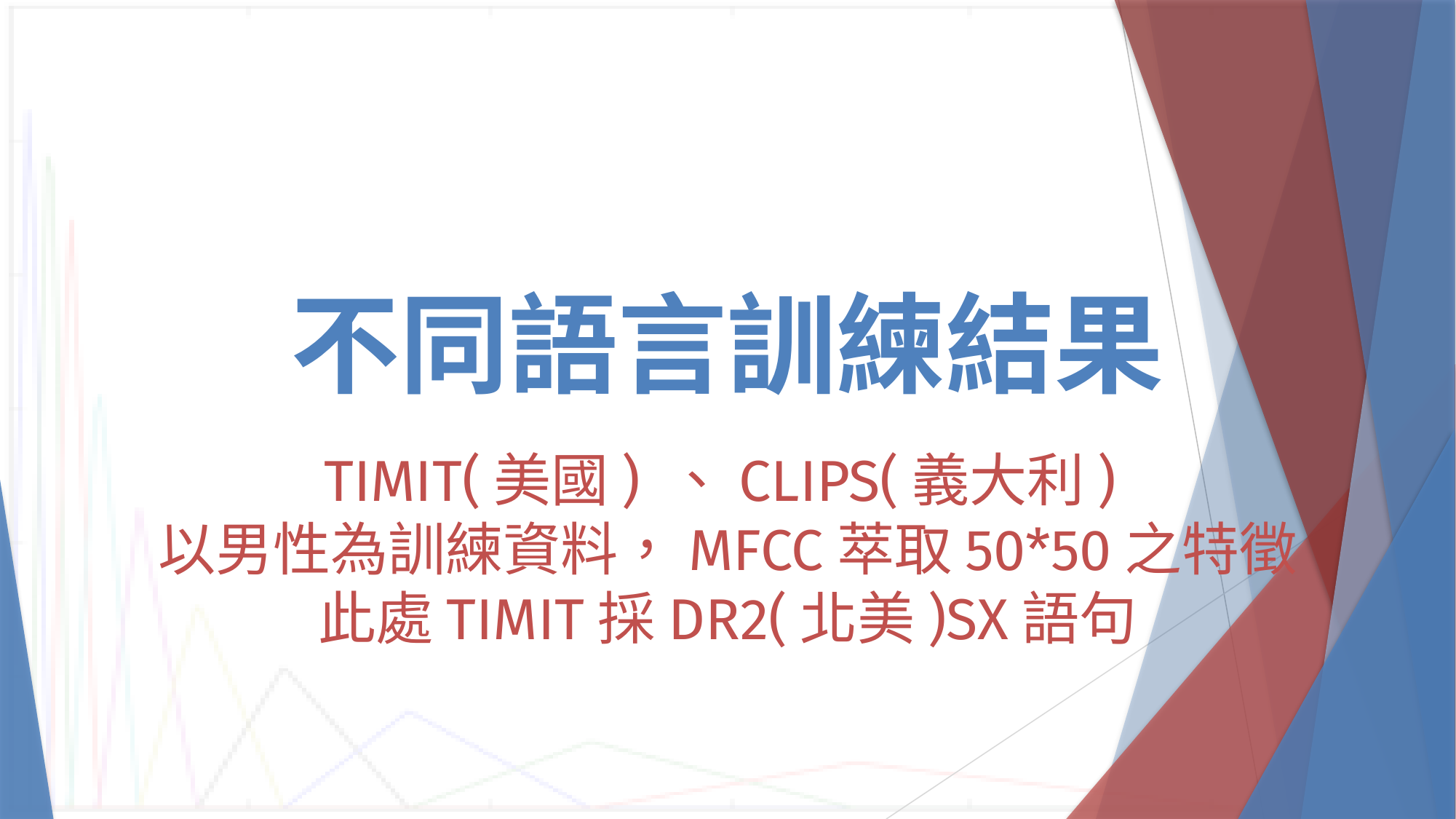

# 不同語言訓練結果
TIMIT(美國) 、CLIPS(義大利)
以男性為訓練資料，MFCC萃取50*50之特徵
此處TIMIT採DR2(北美)SX語句